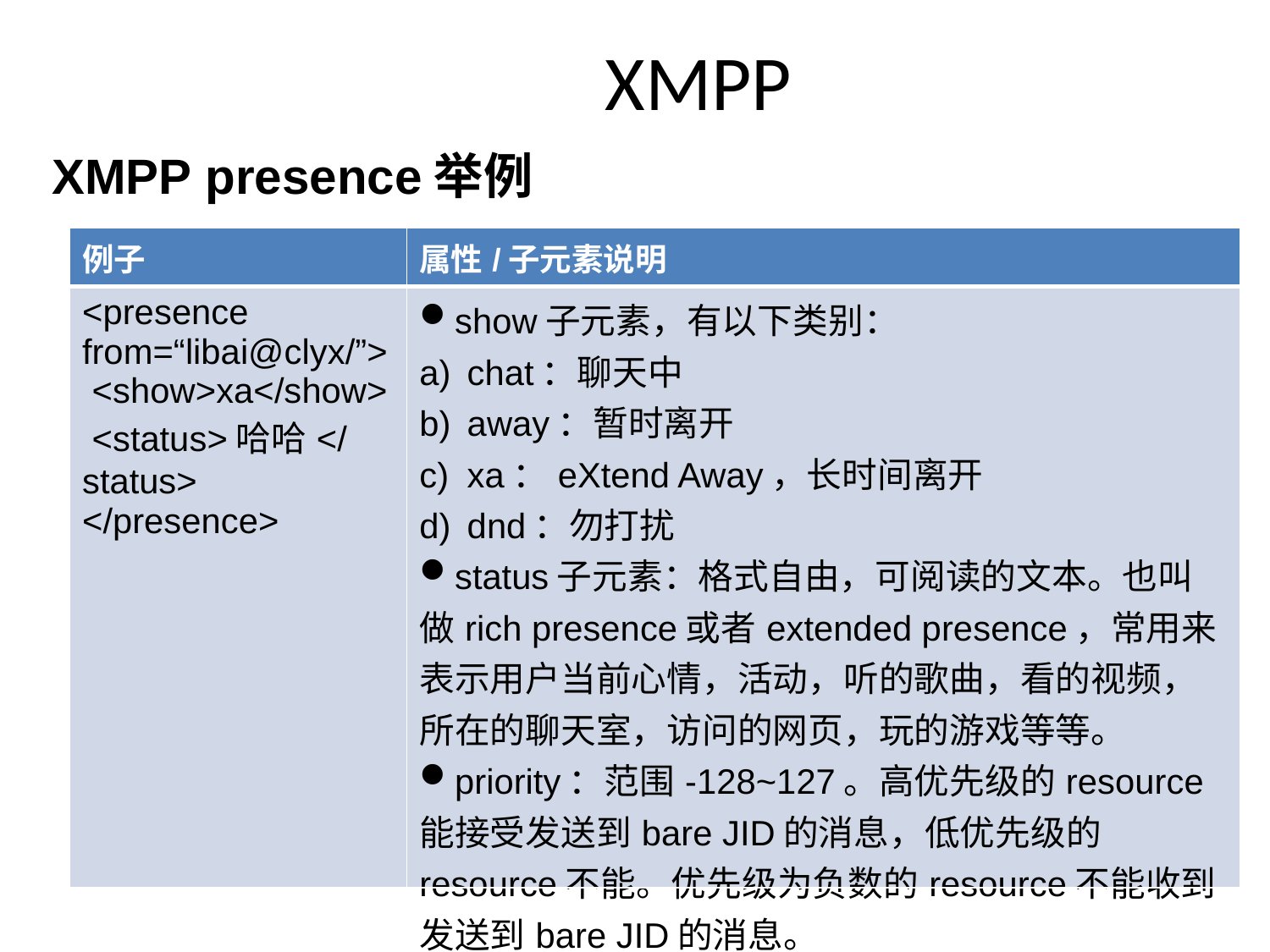

# XMPP
XMPP presence举例

| 例子 | 属性/子元素说明 |
| --- | --- |
| <presence from=“libai@clyx/”>  <show>xa</show>  <status>哈哈</status> </presence> | show子元素，有以下类别： chat：聊天中 away：暂时离开 xa：eXtend Away，长时间离开 dnd：勿打扰 status子元素：格式自由，可阅读的文本。也叫做rich presence或者extended presence，常用来表示用户当前心情，活动，听的歌曲，看的视频，所在的聊天室，访问的网页，玩的游戏等等。 priority：范围-128~127。高优先级的resource能接受发送到bare JID的消息，低优先级的resource不能。优先级为负数的resource不能收到发送到bare JID的消息。 |